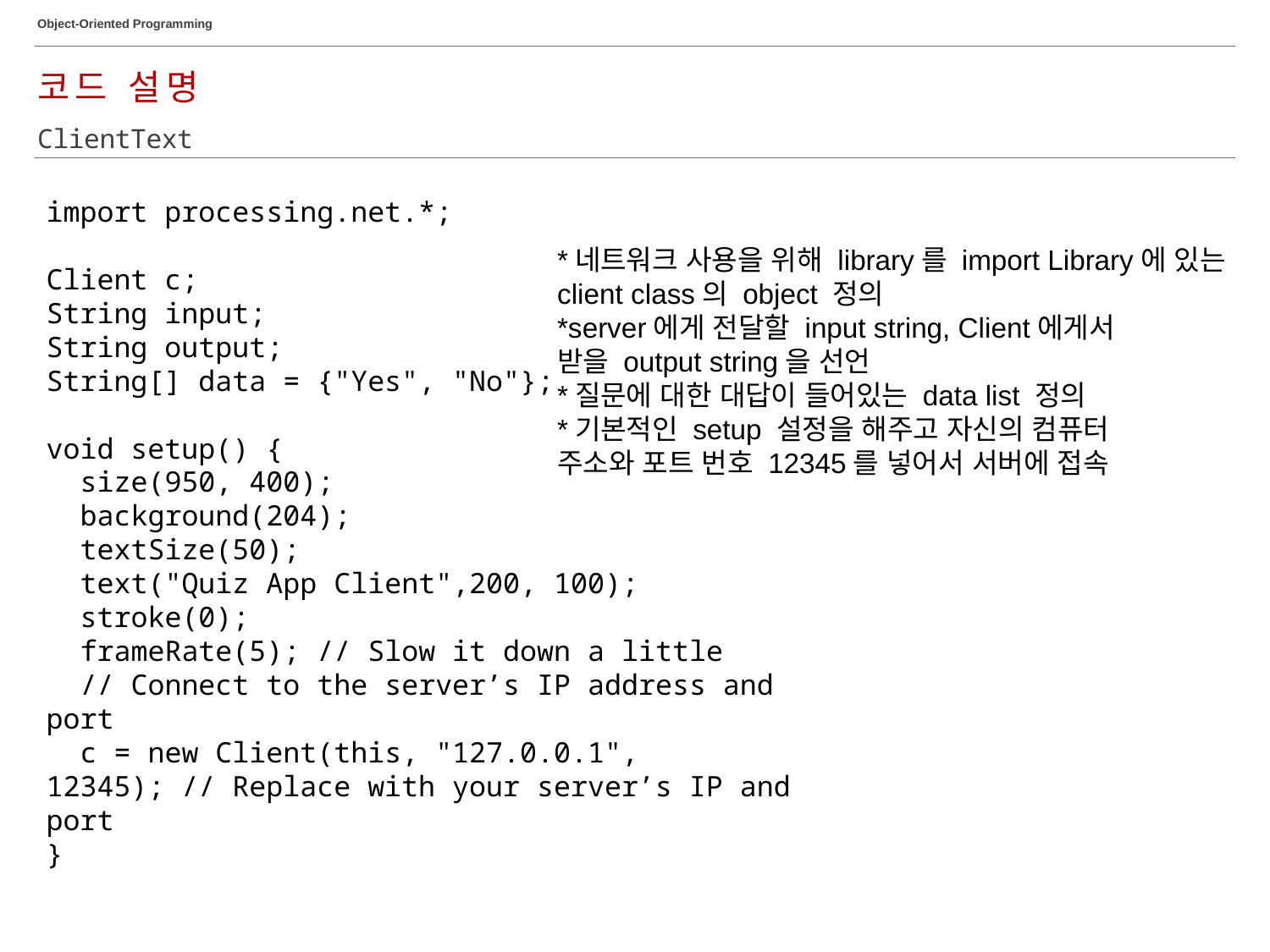

Object-Oriented Programming
코드 설명
ClientText
import processing.net.*;

Client c;
String input;
String output;
String[] data = {"Yes", "No"};

void setup() {
  size(950, 400);
  background(204);
  textSize(50);
  text("Quiz App Client",200, 100);
  stroke(0);
  frameRate(5); // Slow it down a little
  // Connect to the server’s IP address and port­
  c = new Client(this, "127.0.0.1", 12345); // Replace with your server’s IP and port
}
*네트워크 사용을 위해 library를 import Library에 있는 client class의 object 정의
*server에게 전달할 input string, Client에게서
받을 output string을 선언
*질문에 대한 대답이 들어있는 data list 정의
*기본적인 setup 설정을 해주고 자신의 컴퓨터
주소와 포트 번호 12345를 넣어서 서버에 접속